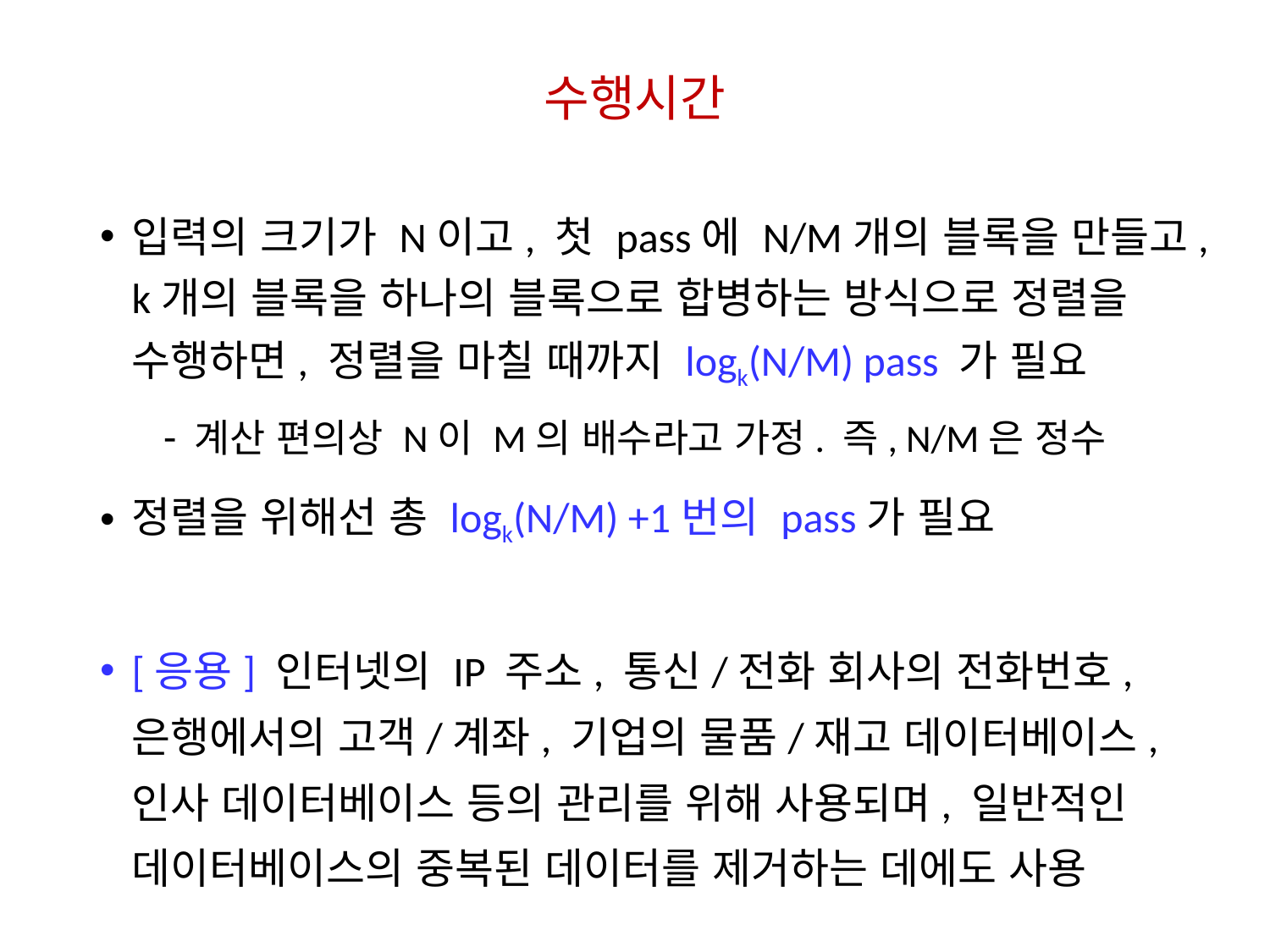

# 수행시간
입력의 크기가 N이고, 첫 pass에 N/M개의 블록을 만들고, k개의 블록을 하나의 블록으로 합병하는 방식으로 정렬을 수행하면, 정렬을 마칠 때까지 logk(N/M) pass 가 필요
- 계산 편의상 N이 M의 배수라고 가정. 즉, N/M은 정수
정렬을 위해선 총 logk(N/M) +1번의 pass가 필요

[응용] 인터넷의 IP 주소, 통신/전화 회사의 전화번호, 은행에서의 고객/계좌, 기업의 물품/재고 데이터베이스, 인사 데이터베이스 등의 관리를 위해 사용되며, 일반적인 데이터베이스의 중복된 데이터를 제거하는 데에도 사용